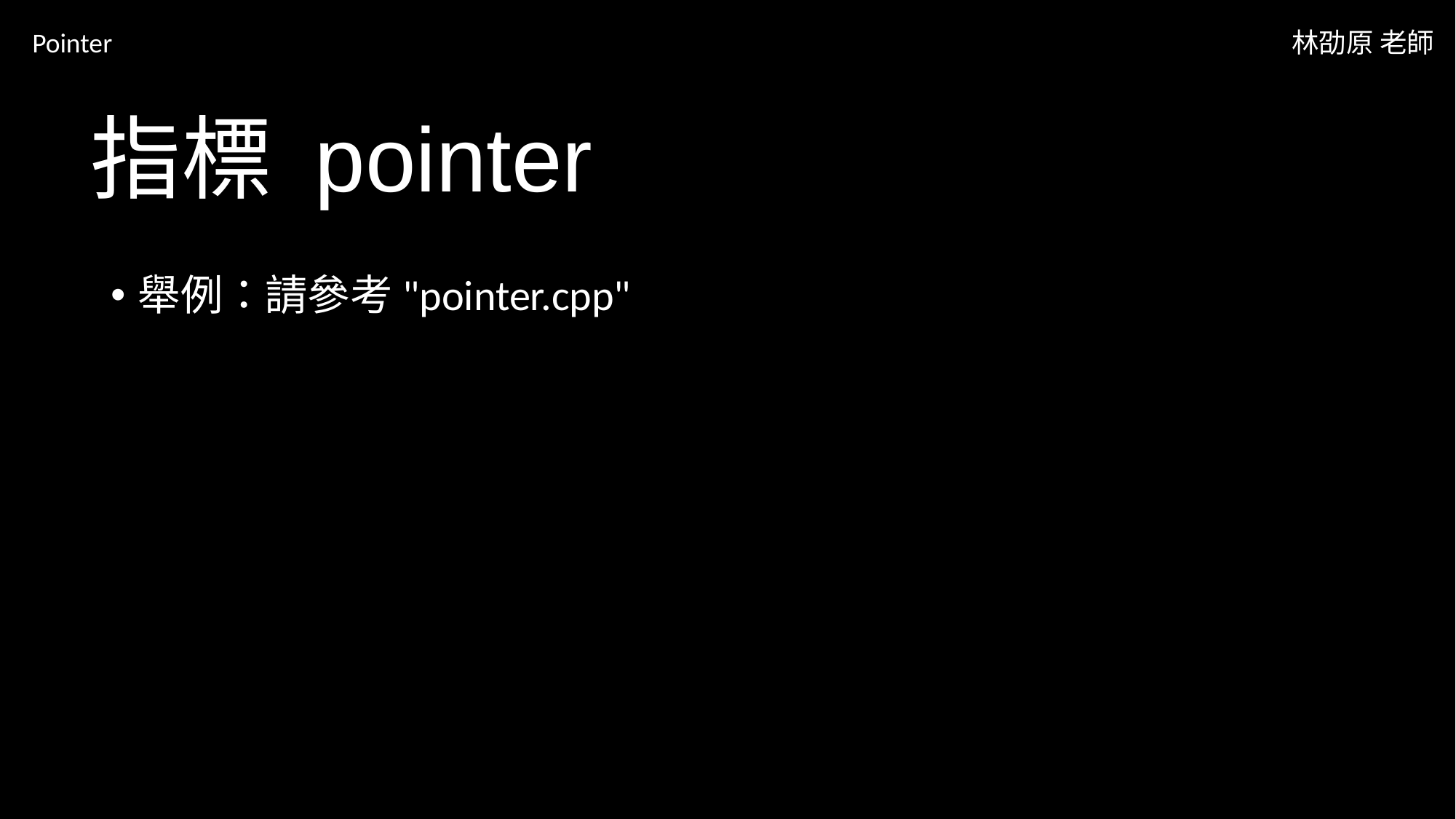

Pointer
林劭原 老師
# 指標 pointer
舉例：請參考"pointer.cpp"